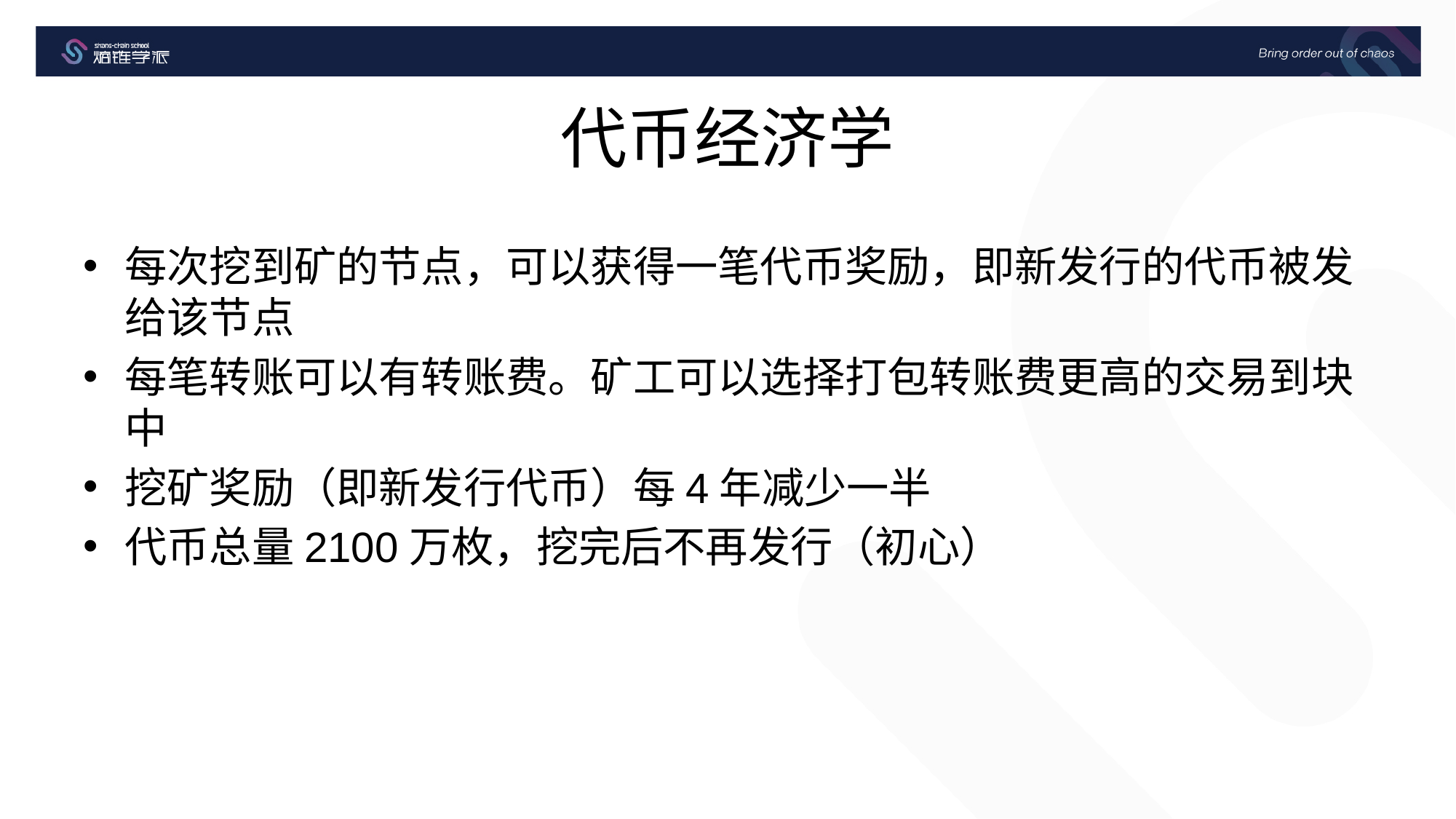

# 代币经济学
每次挖到矿的节点，可以获得一笔代币奖励，即新发行的代币被发给该节点
每笔转账可以有转账费。矿工可以选择打包转账费更高的交易到块中
挖矿奖励（即新发行代币）每4年减少一半
代币总量2100万枚，挖完后不再发行（初心）